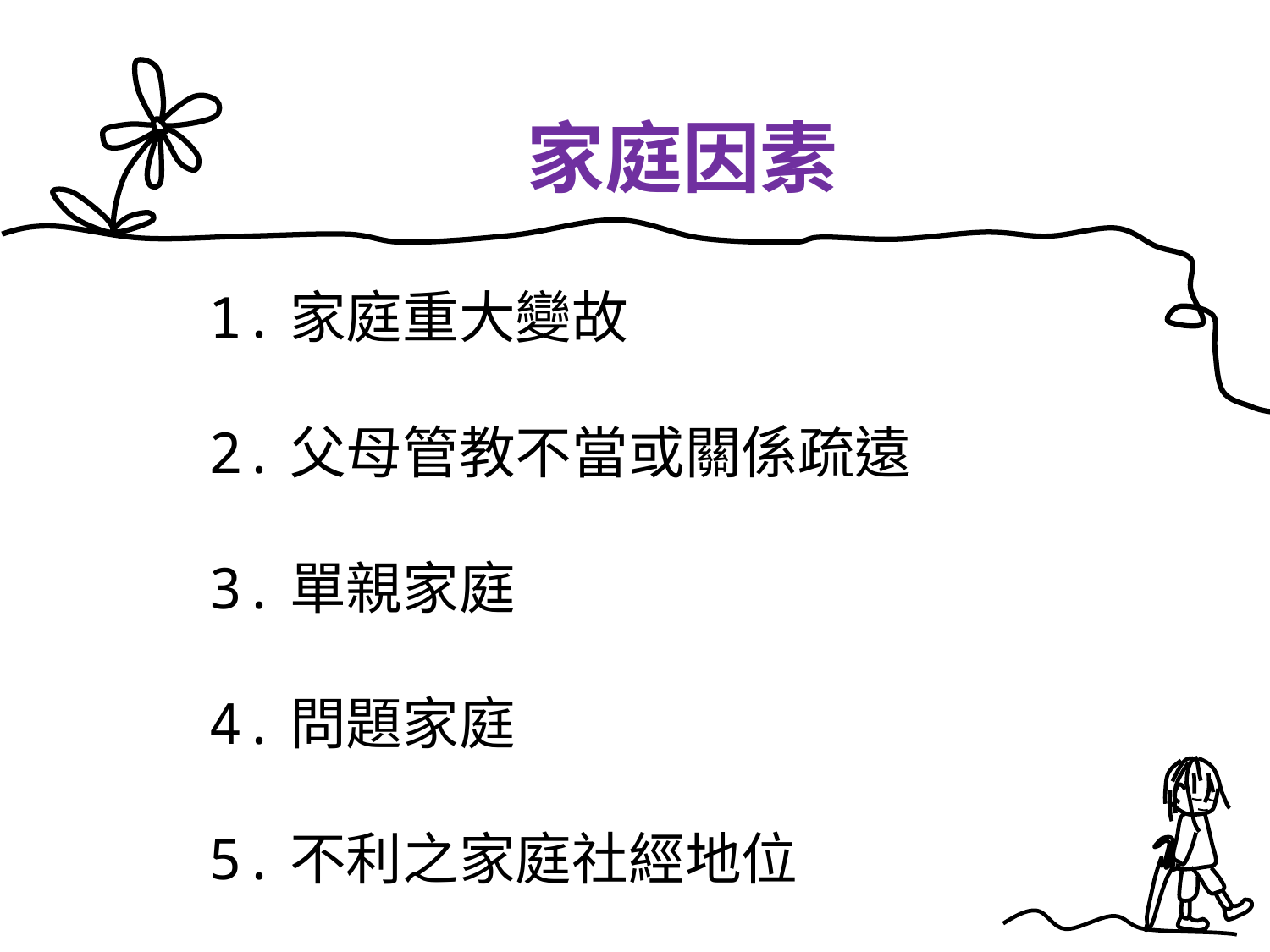

# 家庭因素
1.家庭重大變故

2.父母管教不當或關係疏遠

3.單親家庭

4.問題家庭

5.不利之家庭社經地位